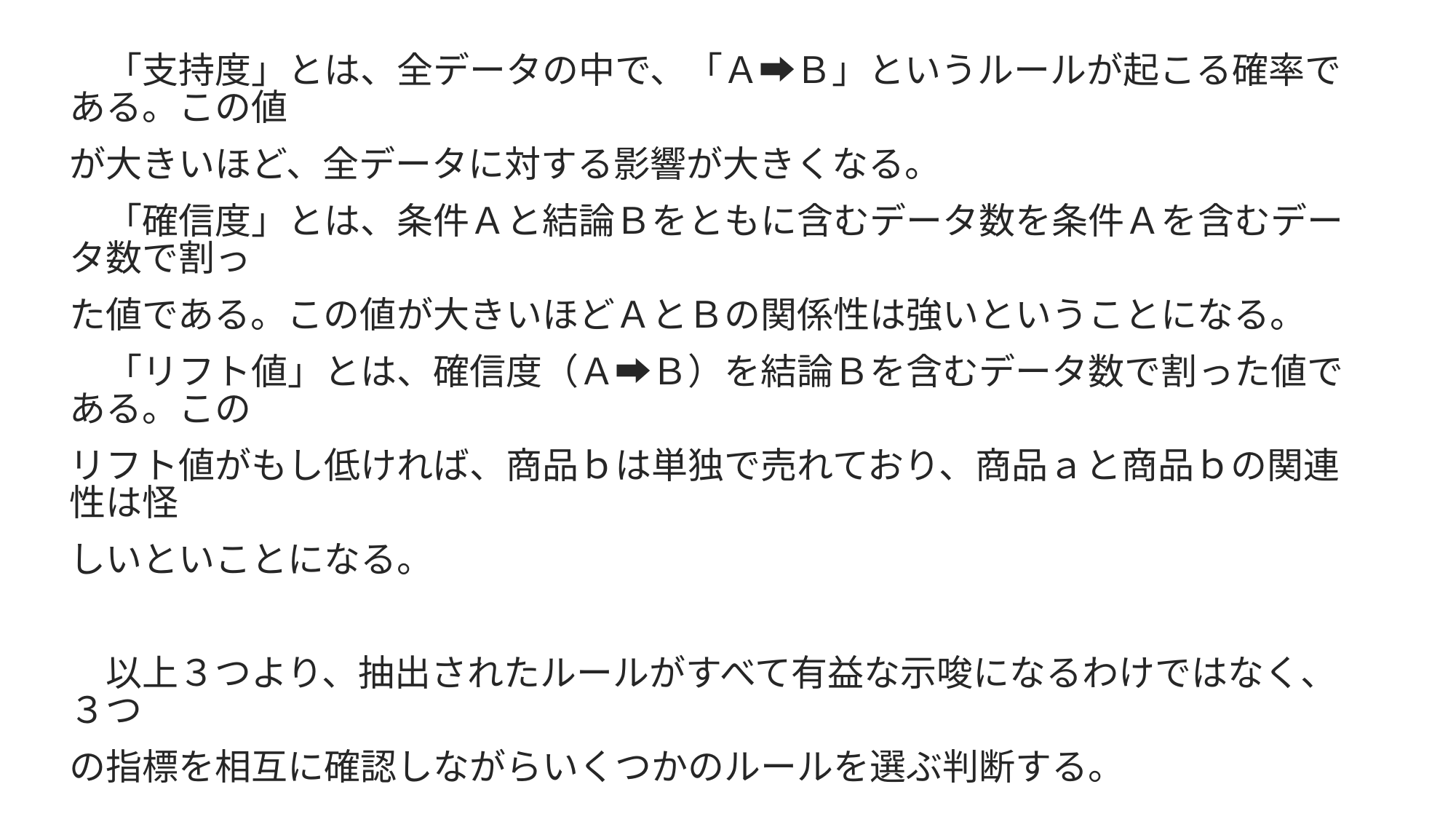

#
　「支持度」とは、全データの中で、「Ａ➡Ｂ」というルールが起こる確率である。この値
が大きいほど、全データに対する影響が大きくなる。
　「確信度」とは、条件Ａと結論Ｂをともに含むデータ数を条件Ａを含むデータ数で割っ
た値である。この値が大きいほどＡとＢの関係性は強いということになる。
　「リフト値」とは、確信度（Ａ➡Ｂ）を結論Ｂを含むデータ数で割った値である。この
リフト値がもし低ければ、商品ｂは単独で売れており、商品ａと商品ｂの関連性は怪
しいといことになる。

　以上３つより、抽出されたルールがすべて有益な示唆になるわけではなく、３つ
の指標を相互に確認しながらいくつかのルールを選ぶ判断する。